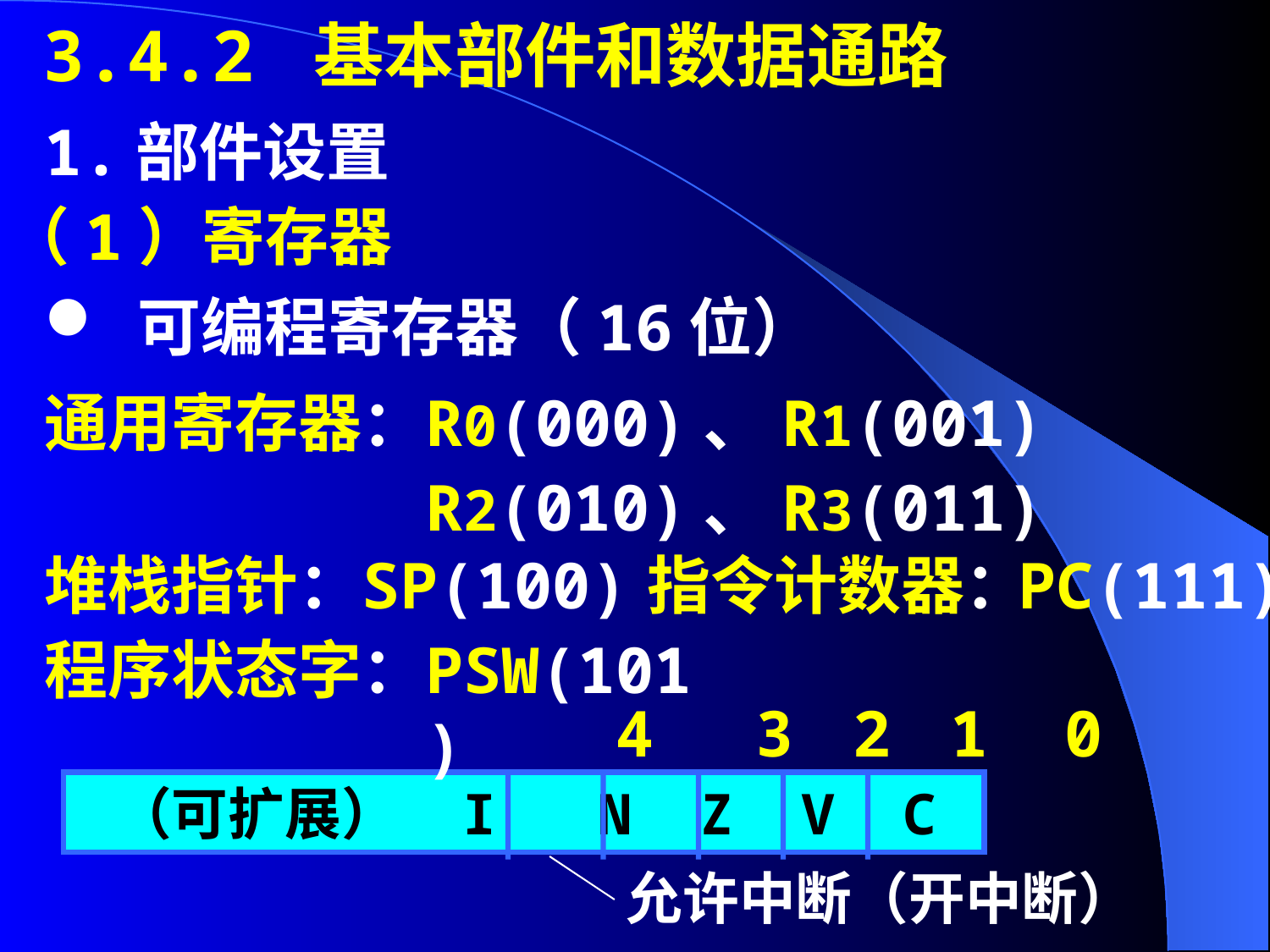

3.4.2 基本部件和数据通路
1.部件设置
（1）寄存器
 可编程寄存器（16位）
通用寄存器：
R0(000)、R1(001)
R2(010)、R3(011)
堆栈指针：
SP(100)
指令计数器：
程序状态字：
PSW(101)
  （可扩展）    I   N  Z  V  C

允许中断（开中断）
               4   3  2  1  0
PC(111)